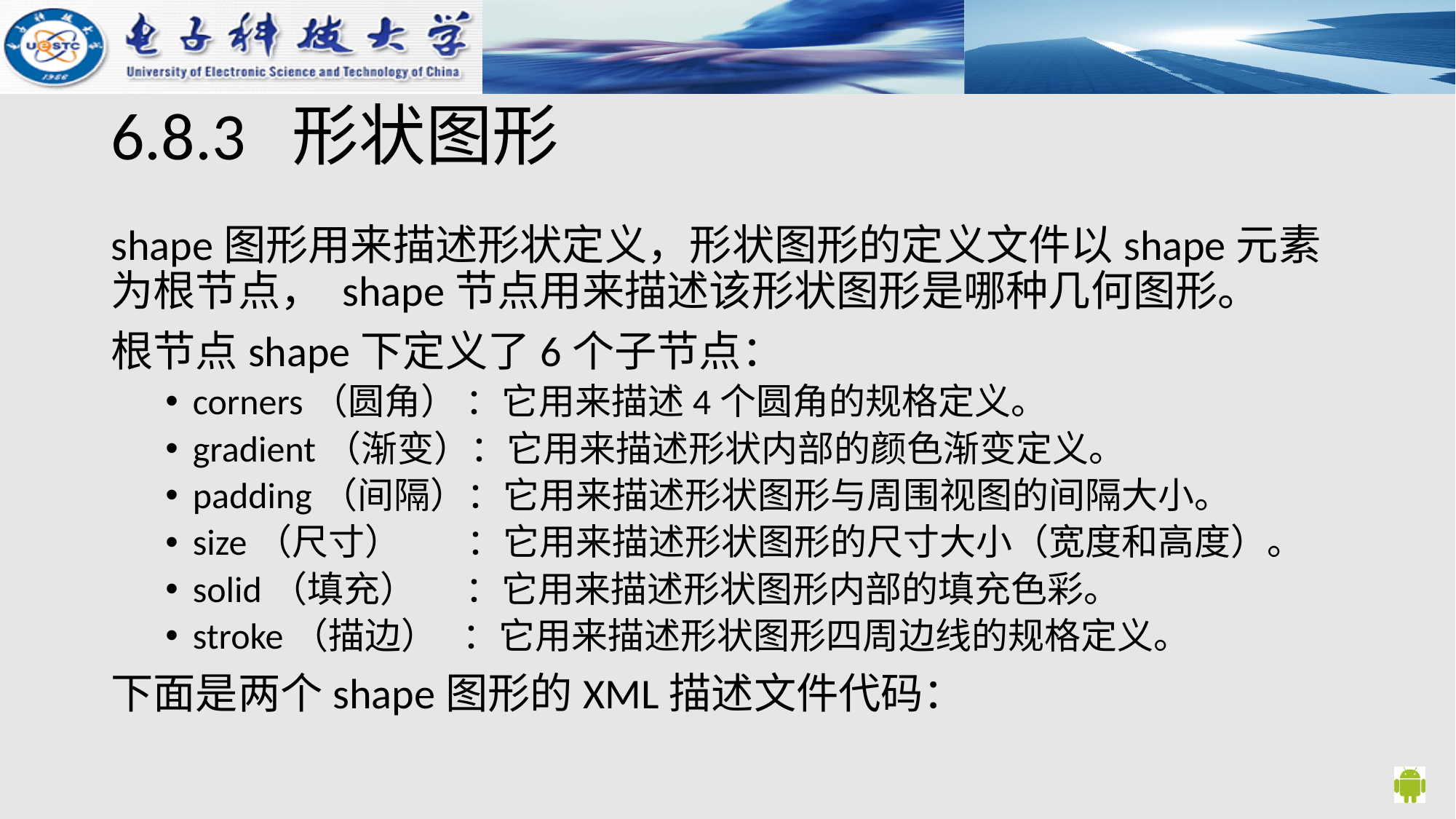

# 6.8.3  形状图形
shape图形用来描述形状定义，形状图形的定义文件以shape元素为根节点， shape节点用来描述该形状图形是哪种几何图形。
根节点shape下定义了6个子节点：
corners（圆角） ：它用来描述4个圆角的规格定义。
gradient（渐变）：它用来描述形状内部的颜色渐变定义。
padding（间隔）：它用来描述形状图形与周围视图的间隔大小。
size（尺寸）        ：它用来描述形状图形的尺寸大小（宽度和高度）。
solid（填充）      ：它用来描述形状图形内部的填充色彩。
stroke（描边）   ：它用来描述形状图形四周边线的规格定义。
下面是两个shape图形的XML描述文件代码：